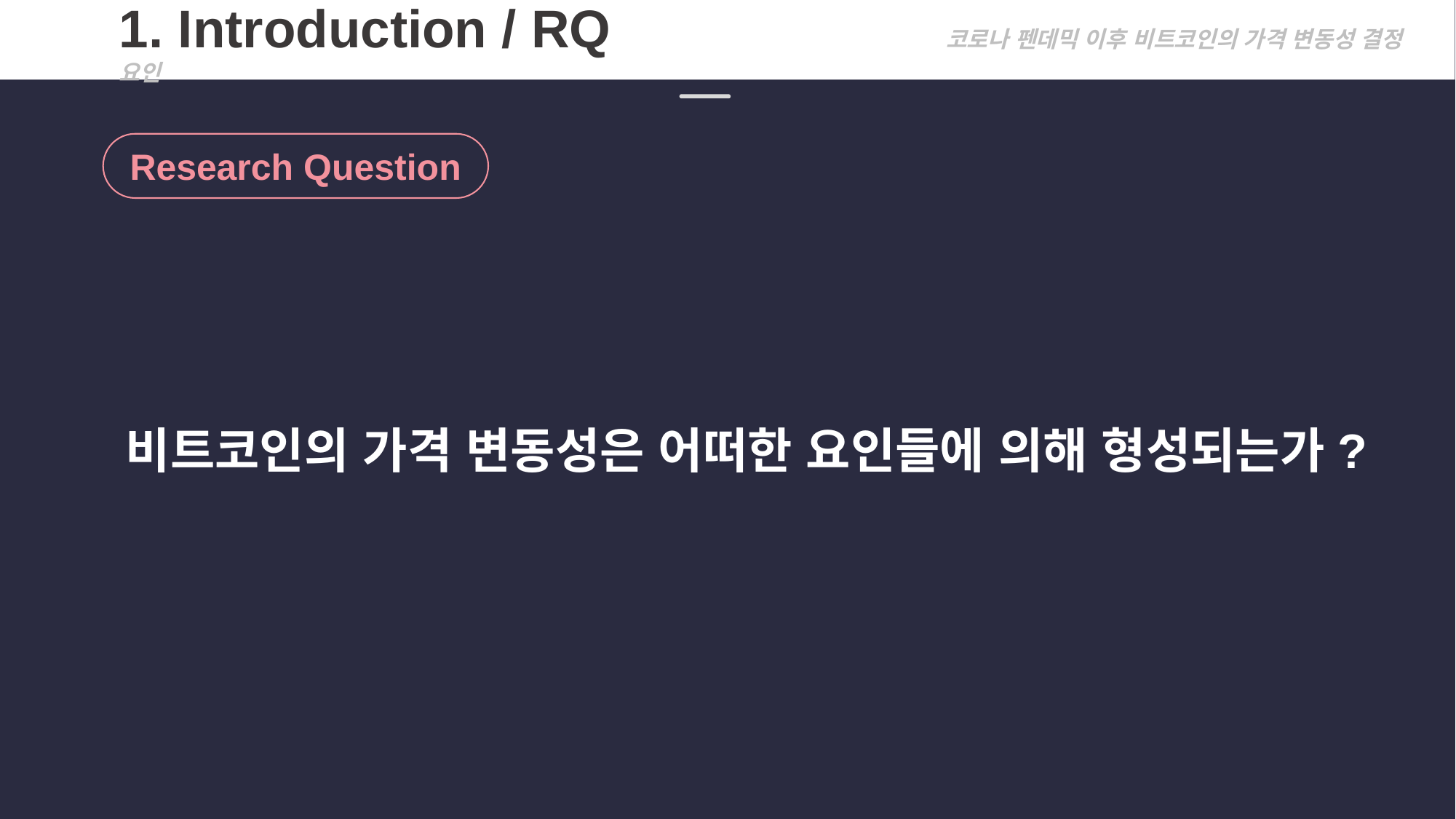

1. Introduction / RQ			         코로나 펜데믹 이후 비트코인의 가격 변동성 결정 요인

Research Question
# 비트코인의 가격 변동성은 어떠한 요인들에 의해 형성되는가?